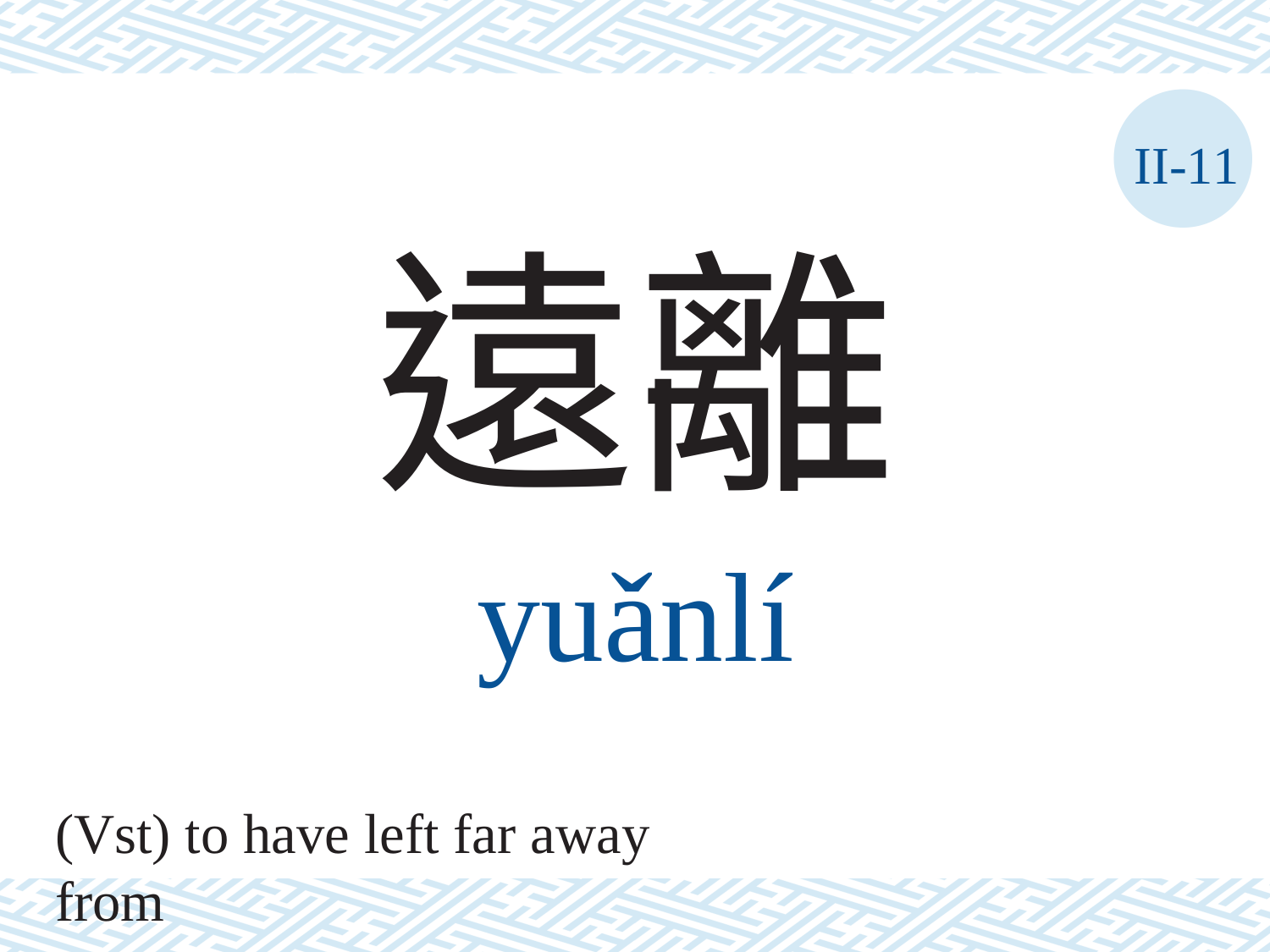

II-11
遠離
yuǎnlí
(Vst) to have left far away from